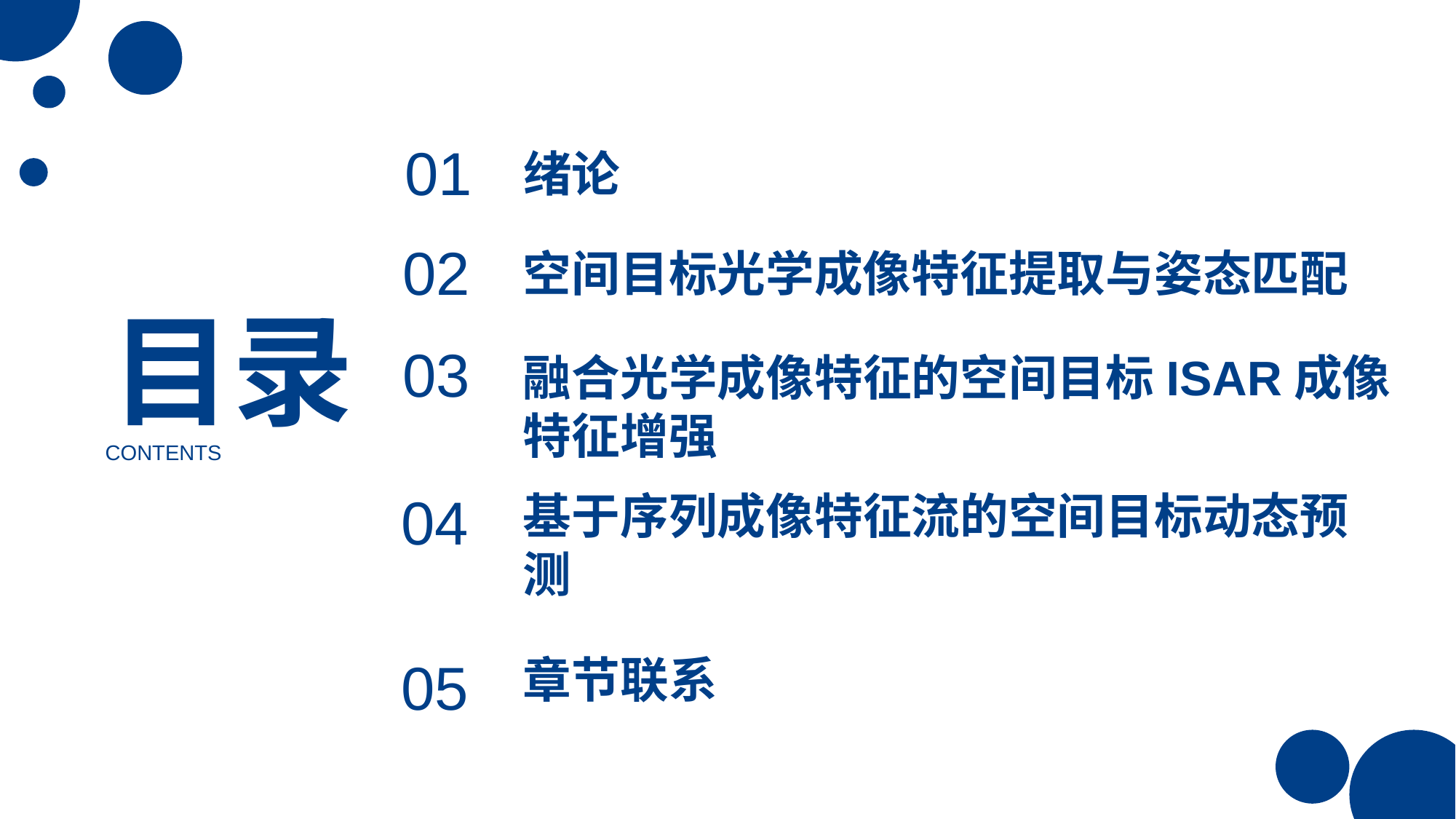

01
绪论

02
空间目标光学成像特征提取与姿态匹配
目录
03
融合光学成像特征的空间目标ISAR成像特征增强
CONTENTS
04
基于序列成像特征流的空间目标动态预测
05
章节联系